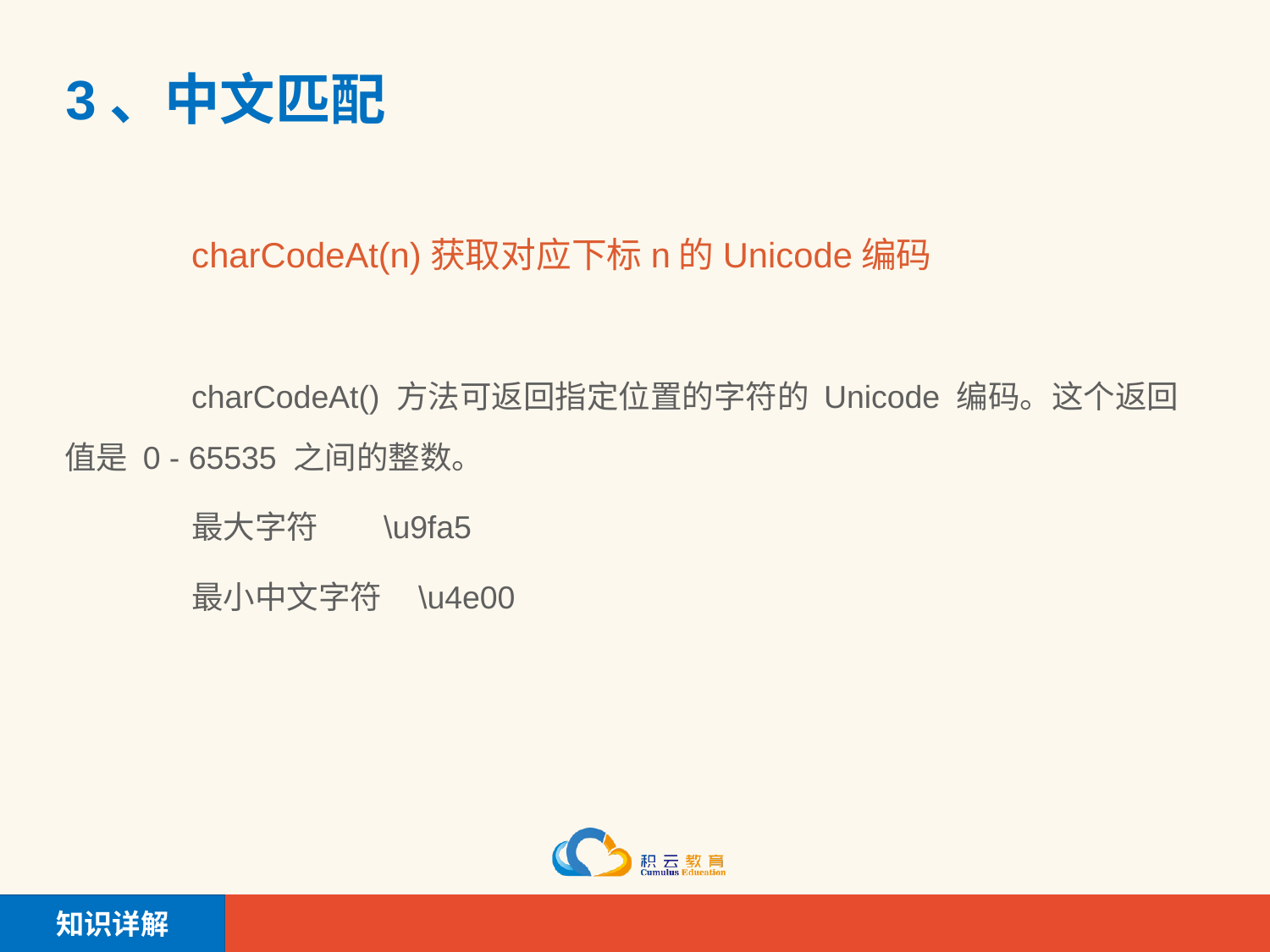

# 3、中文匹配
charCodeAt(n)获取对应下标n的Unicode编码

charCodeAt() 方法可返回指定位置的字符的 Unicode 编码。这个返回值是 0 - 65535 之间的整数。
最大字符        \u9fa5
最小中文字符    \u4e00